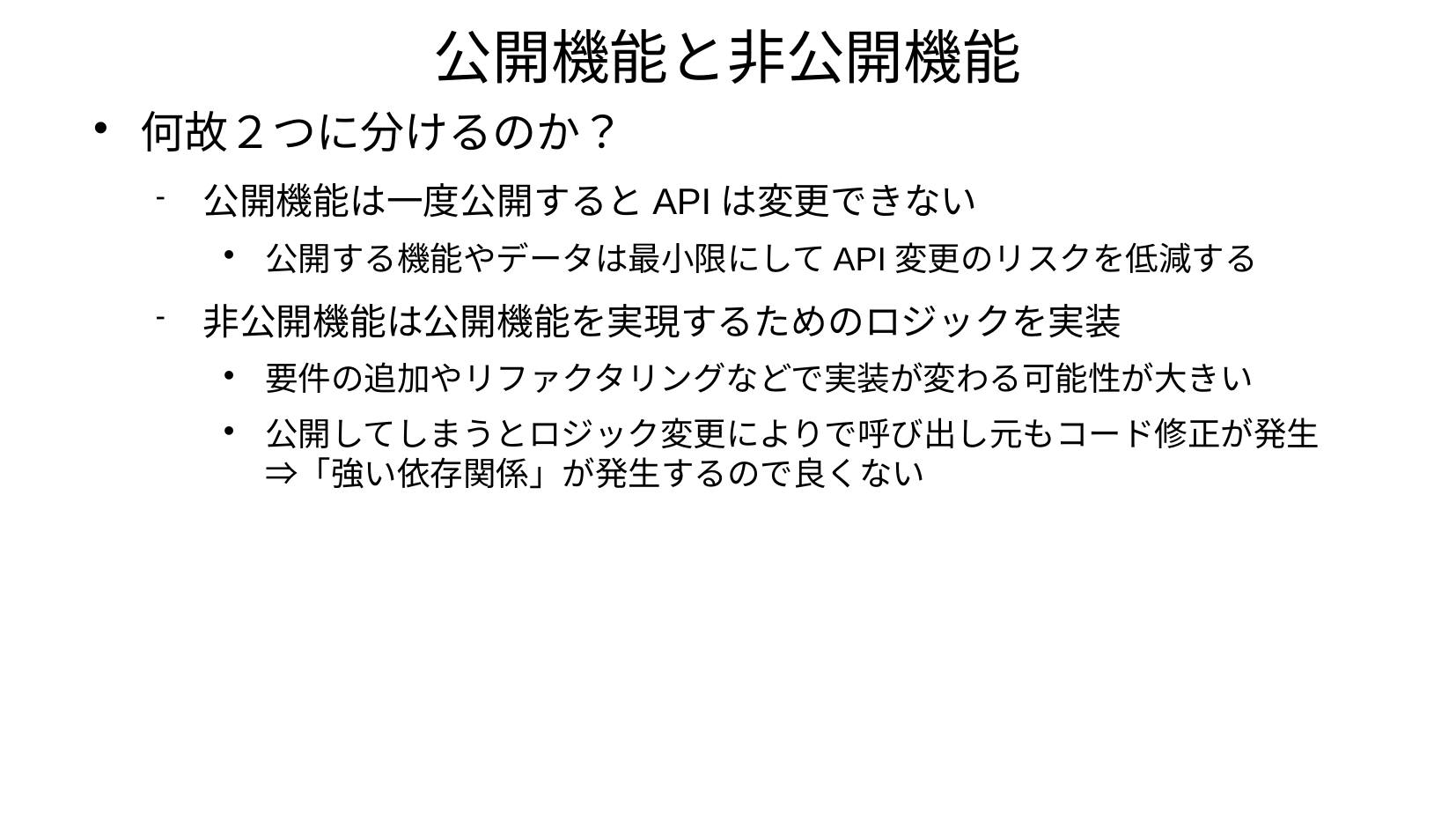

# 公開機能と非公開機能
何故２つに分けるのか？
公開機能は一度公開するとAPIは変更できない
公開する機能やデータは最小限にしてAPI変更のリスクを低減する
非公開機能は公開機能を実現するためのロジックを実装
要件の追加やリファクタリングなどで実装が変わる可能性が大きい
公開してしまうとロジック変更によりで呼び出し元もコード修正が発生
⇒「強い依存関係」が発生するので良くない